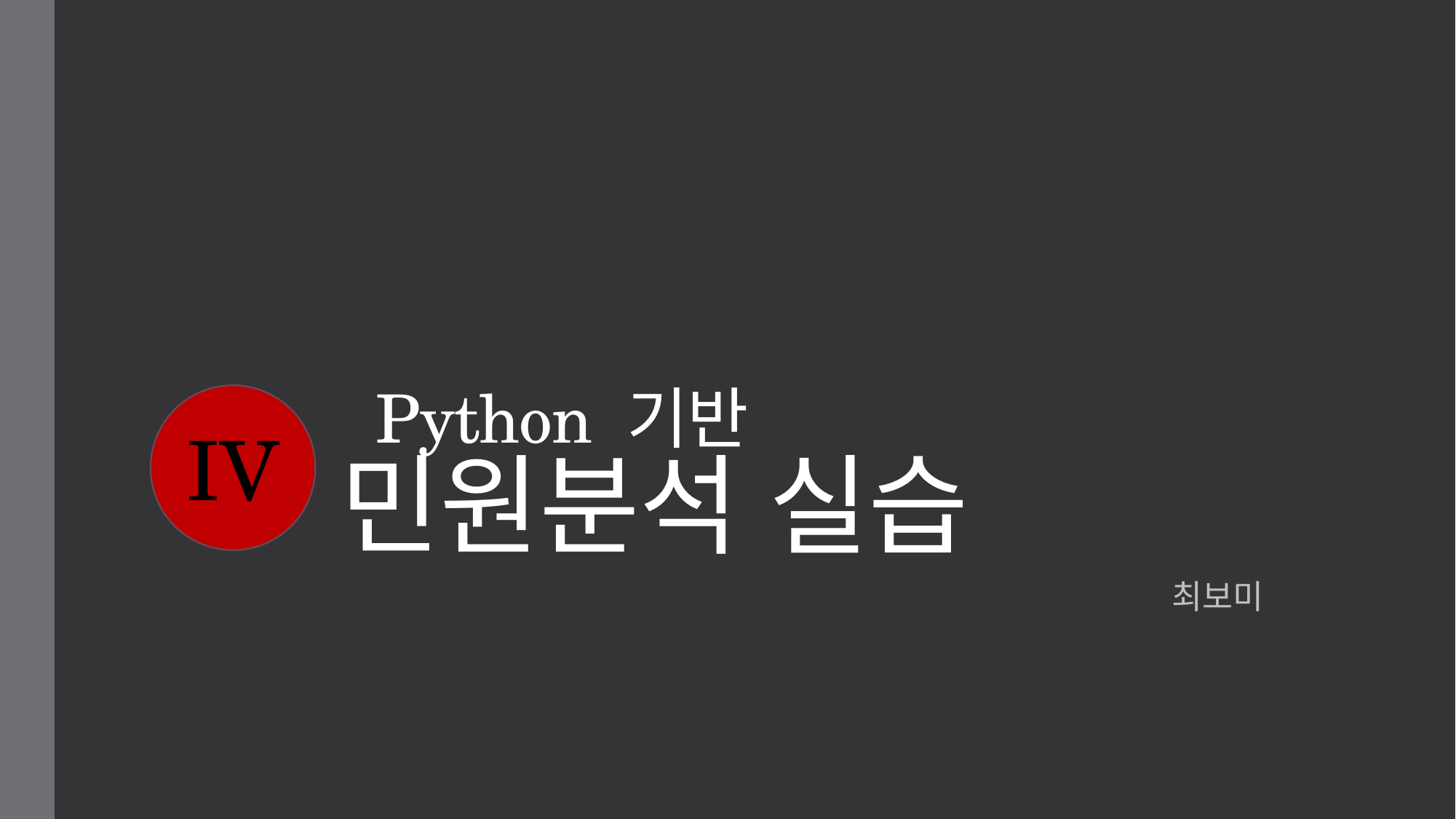

# Python 기반 민원분석 실습
IV
최보미